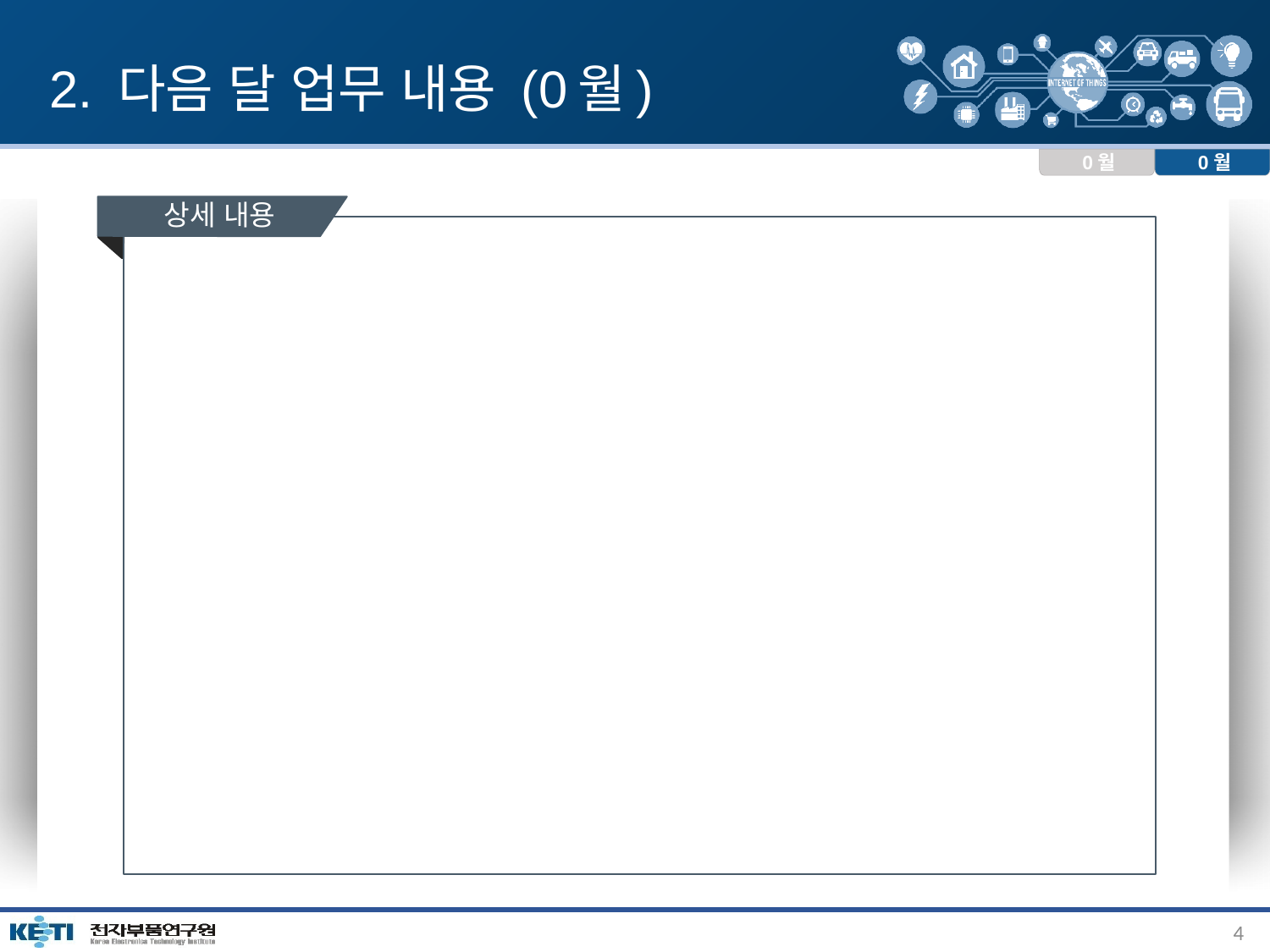

# 2. 다음 달 업무 내용 (0월)
0월
0월
상세 내용

4